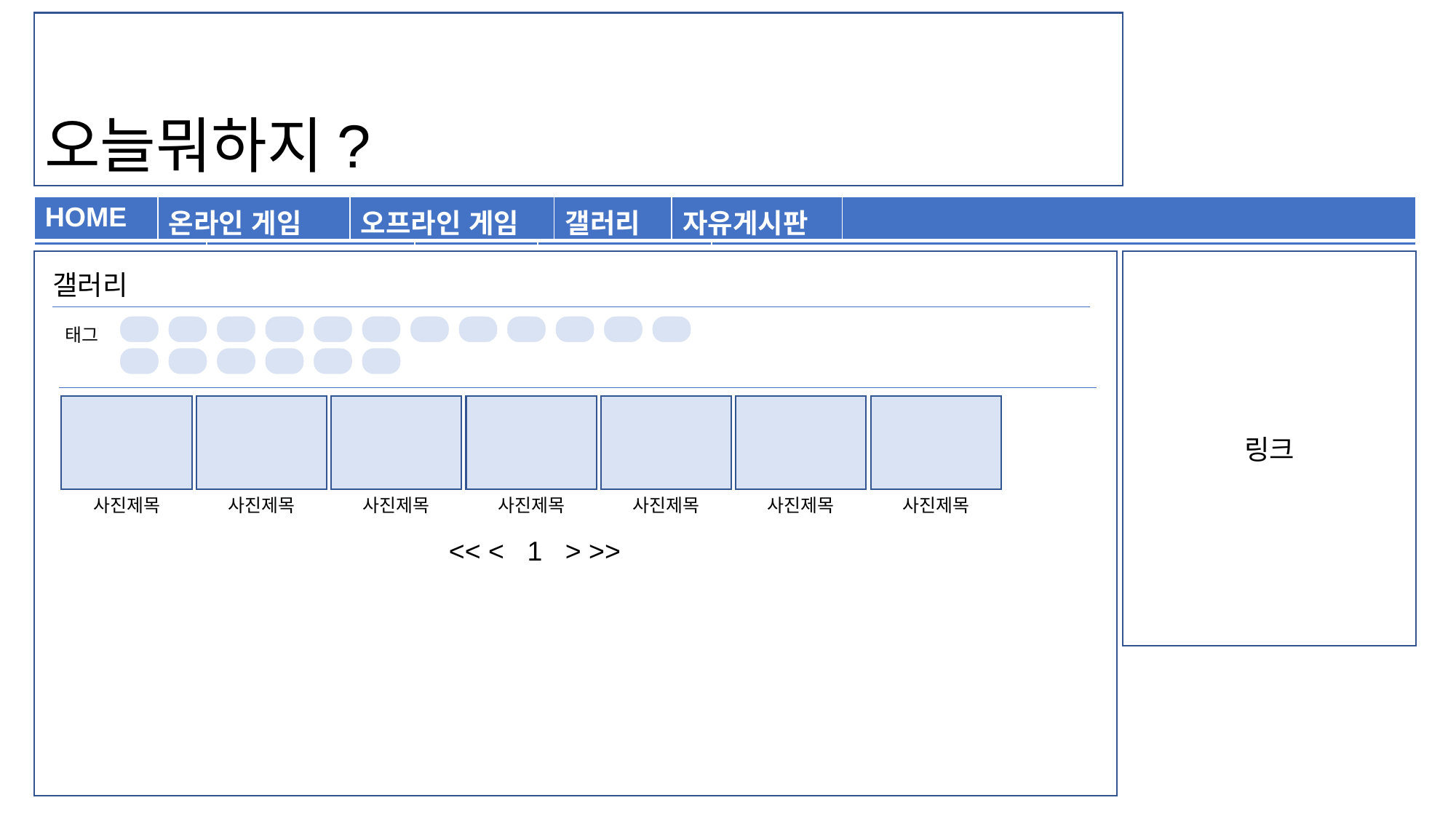

오늘뭐하지?
| 온라인 게임 | 오프라인 게임 | 갤러리 | 자유게시판 |  |
| --- | --- | --- | --- | --- |
| HOME | 온라인 게임 | 오프라인 게임 | 갤러리 | 자유게시판 |  |
| --- | --- | --- | --- | --- | --- |

링크
갤러리

태그

사진제목
사진제목
사진제목
사진제목
사진제목
사진제목
사진제목
<< <   1   > >>